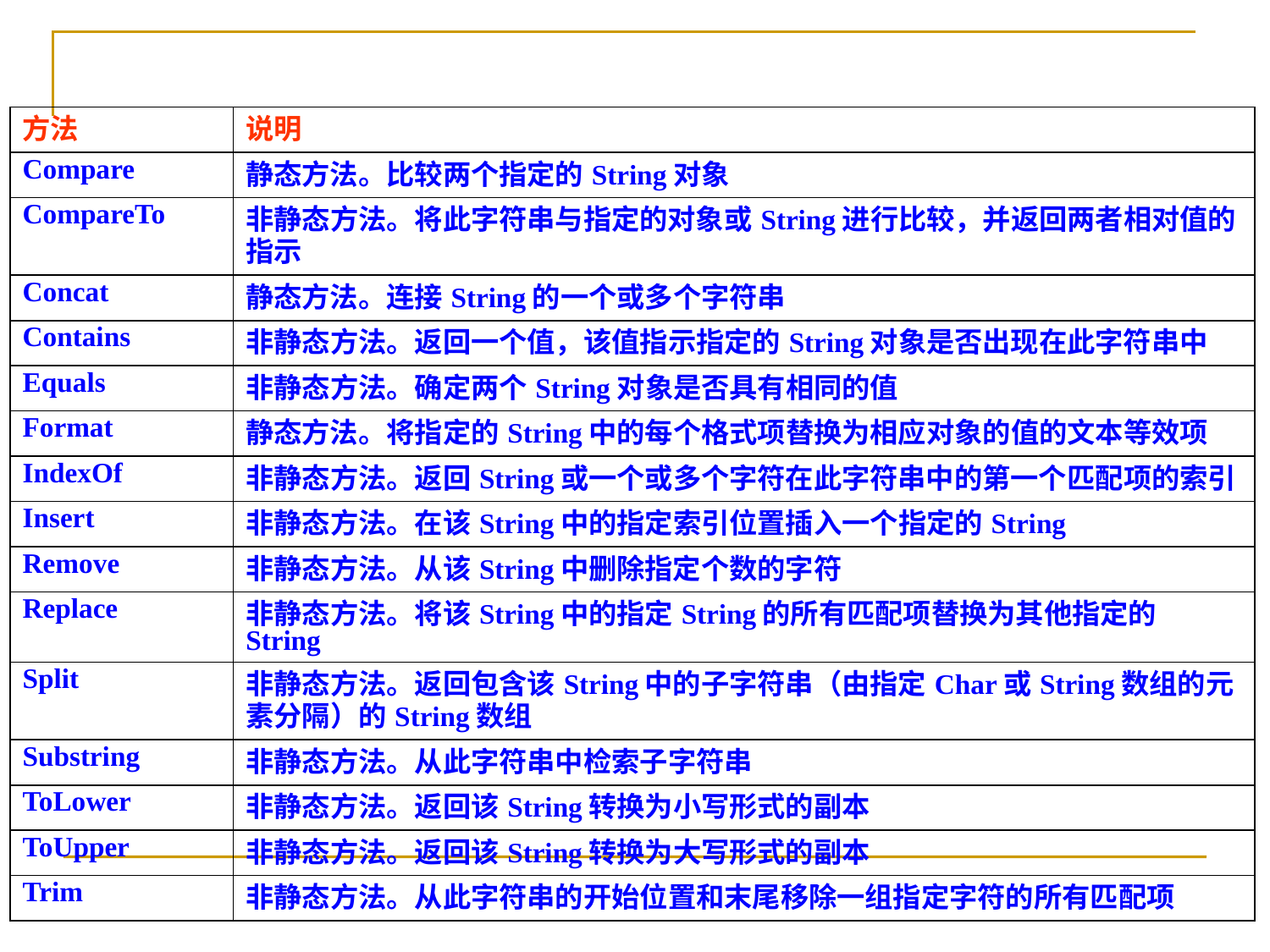

| 方法 | 说明 |
| --- | --- |
| Compare | 静态方法。比较两个指定的String对象 |
| CompareTo | 非静态方法。将此字符串与指定的对象或String进行比较，并返回两者相对值的指示 |
| Concat | 静态方法。连接String的一个或多个字符串 |
| Contains | 非静态方法。返回一个值，该值指示指定的String对象是否出现在此字符串中 |
| Equals | 非静态方法。确定两个String对象是否具有相同的值 |
| Format | 静态方法。将指定的String中的每个格式项替换为相应对象的值的文本等效项 |
| IndexOf | 非静态方法。返回String或一个或多个字符在此字符串中的第一个匹配项的索引 |
| Insert | 非静态方法。在该String中的指定索引位置插入一个指定的String |
| Remove | 非静态方法。从该String中删除指定个数的字符 |
| Replace | 非静态方法。将该String中的指定String的所有匹配项替换为其他指定的 String |
| Split | 非静态方法。返回包含该String中的子字符串（由指定Char或String数组的元素分隔）的String数组 |
| Substring | 非静态方法。从此字符串中检索子字符串 |
| ToLower | 非静态方法。返回该String转换为小写形式的副本 |
| ToUpper | 非静态方法。返回该String转换为大写形式的副本 |
| Trim | 非静态方法。从此字符串的开始位置和末尾移除一组指定字符的所有匹配项 |